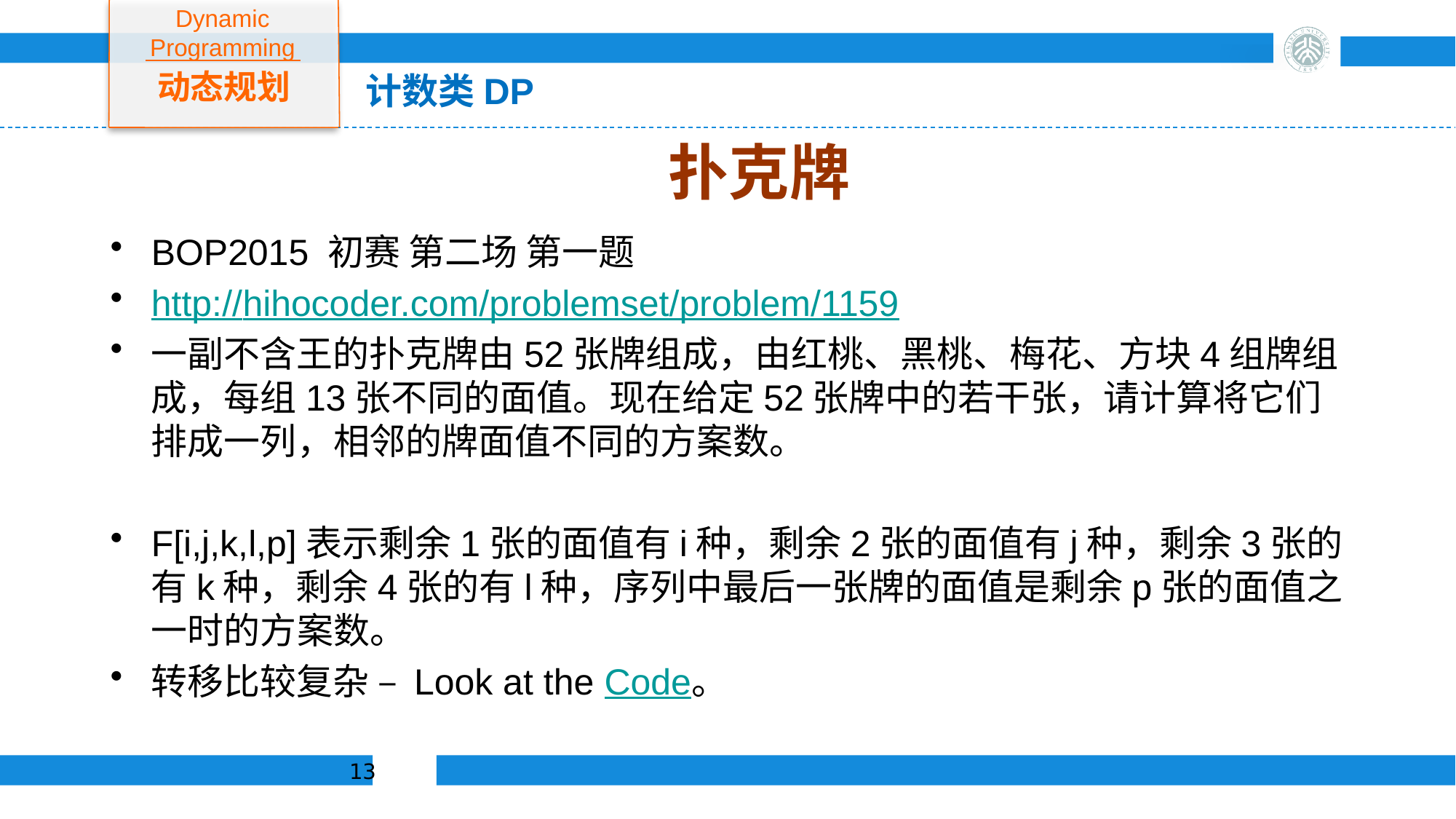

Dynamic Programming
动态规划
计数类DP
# 扑克牌
BOP2015 初赛 第二场 第一题
http://hihocoder.com/problemset/problem/1159
一副不含王的扑克牌由52张牌组成，由红桃、黑桃、梅花、方块4组牌组成，每组13张不同的面值。现在给定52张牌中的若干张，请计算将它们排成一列，相邻的牌面值不同的方案数。

F[i,j,k,l,p]表示剩余1张的面值有i种，剩余2张的面值有j种，剩余3张的有k种，剩余4张的有l种，序列中最后一张牌的面值是剩余p张的面值之一时的方案数。
转移比较复杂 – Look at the Code。